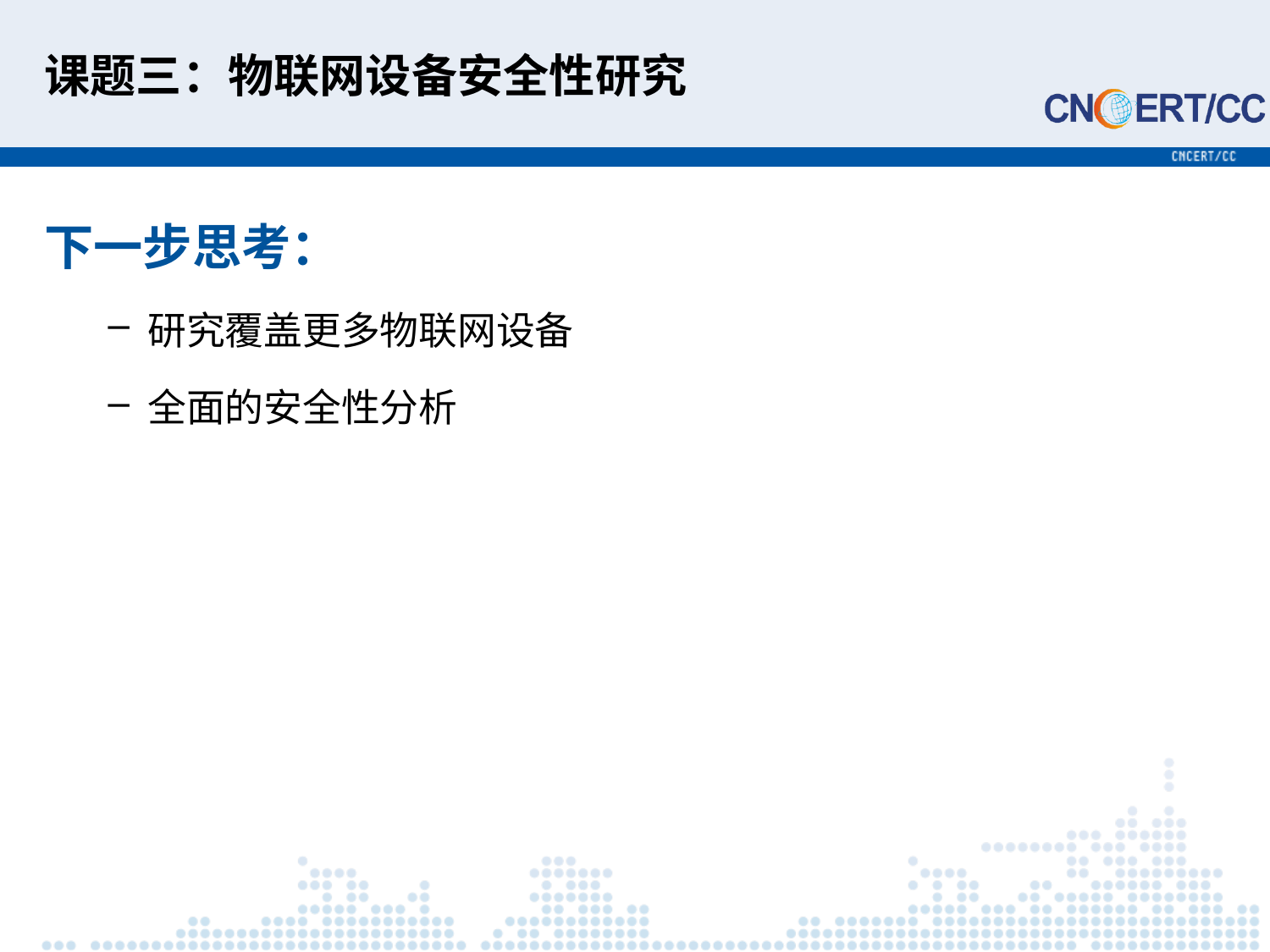

# 课题三：物联网设备安全性研究
下一步思考：
研究覆盖更多物联网设备
全面的安全性分析